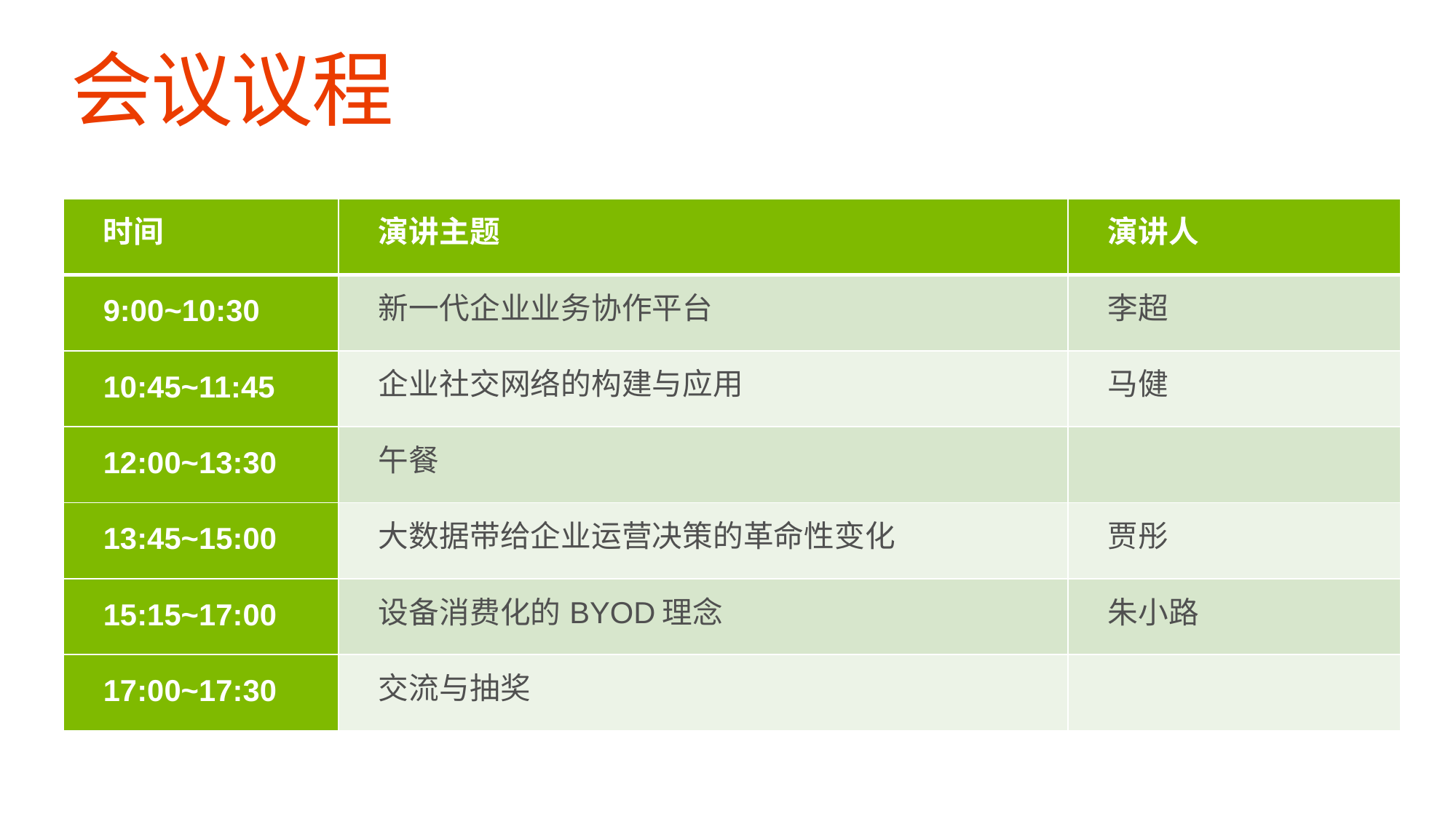

# 会议议程
| 时间 | 演讲主题 | 演讲人 |
| --- | --- | --- |
| 9:00~10:30 | 新一代企业业务协作平台 | 李超 |
| 10:45~11:45 | 企业社交网络的构建与应用 | 马健 |
| 12:00~13:30 | 午餐 |  |
| 13:45~15:00 | 大数据带给企业运营决策的革命性变化 | 贾彤 |
| 15:15~17:00 | 设备消费化的BYOD理念 | 朱小路 |
| 17:00~17:30 | 交流与抽奖 |  |